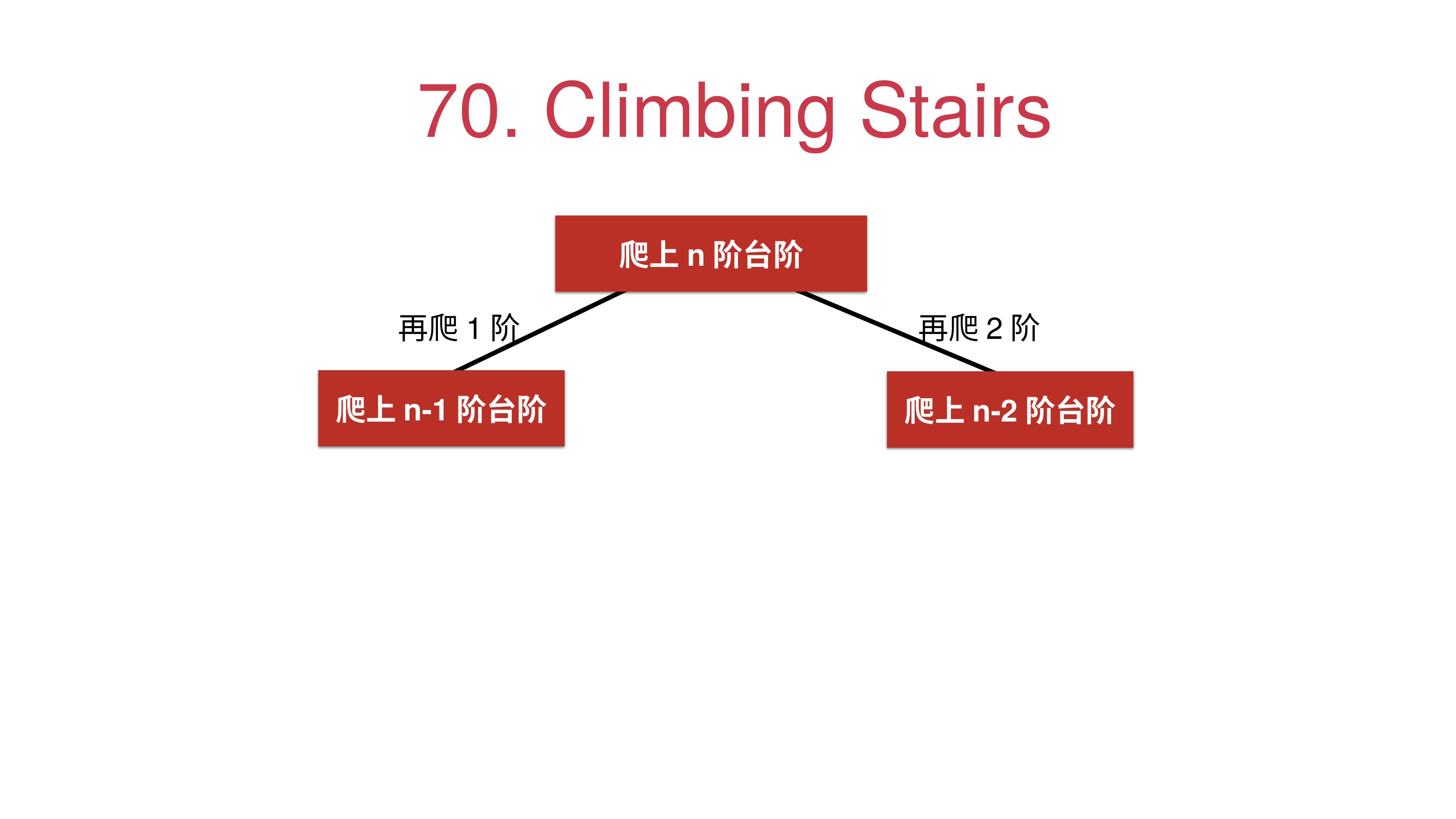

# 70. Climbing Stairs
爬上n阶台阶

再爬1阶
再爬2阶
爬上n-1阶台阶
爬上n-2阶台阶